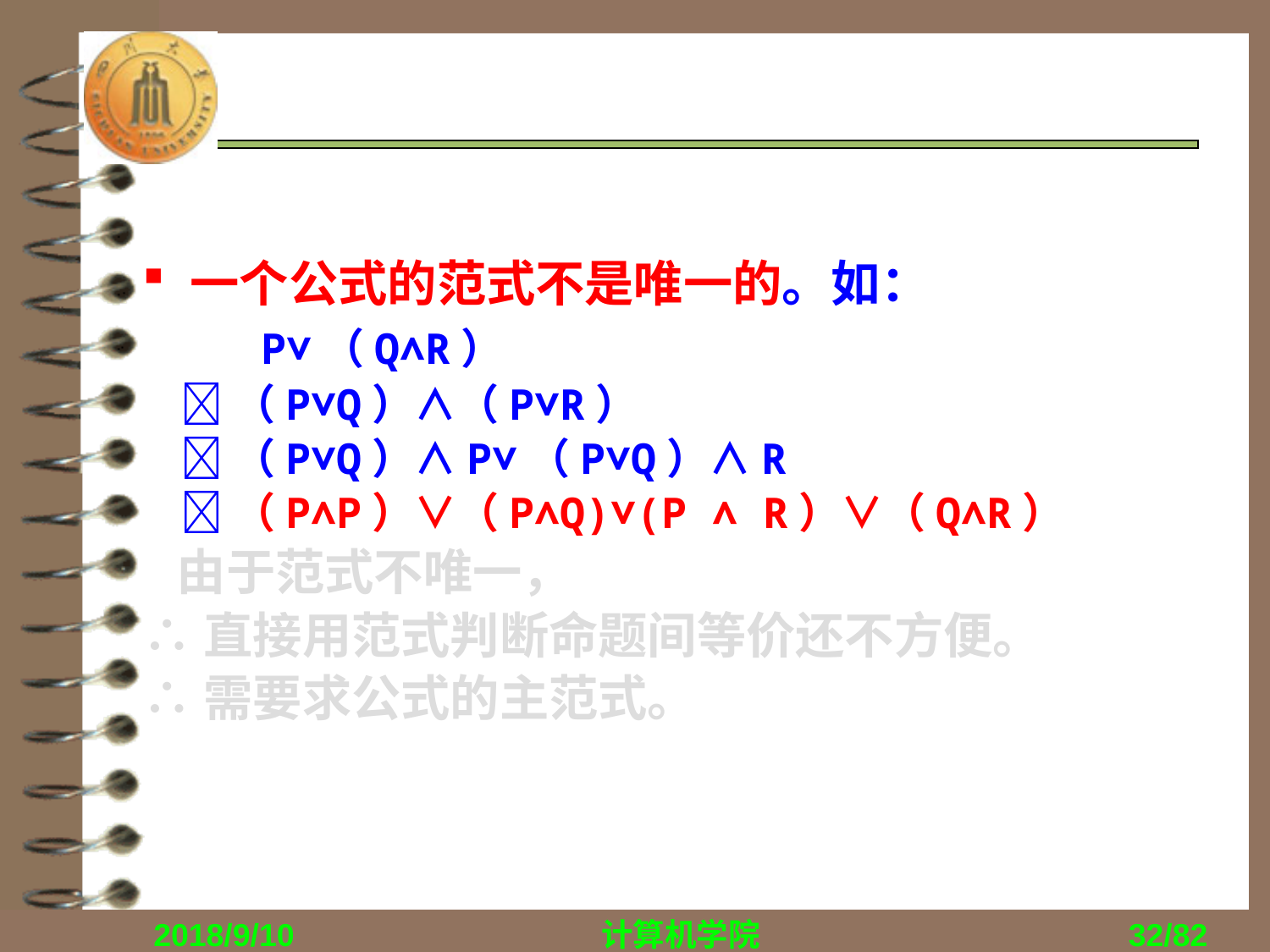

#
一个公式的范式不是唯一的。如：
    P∨（Q∧R）
    ⇔（P∨Q）∧（P∨R）
    ⇔（P∨Q）∧P∨（P∨Q）∧R
    ⇔（P∧P）∨（P∧Q)∨(P ∧ R）∨（Q∧R）
  由于范式不唯一，
∴直接用范式判断命题间等价还不方便。
∴需要求公式的主范式。
2018/9/10
计算机学院
32/82